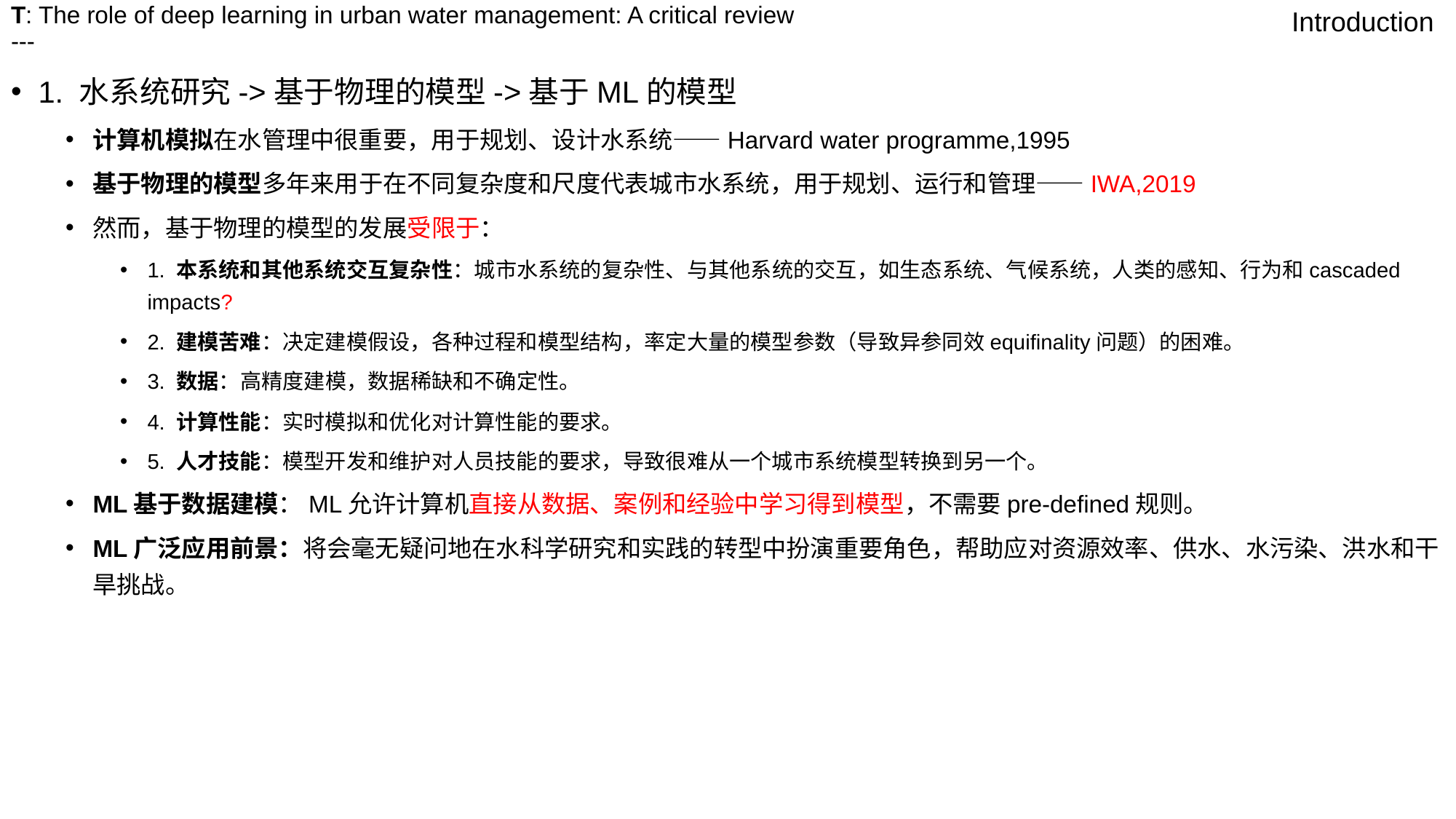

# T: The role of deep learning in urban water management: A critical review ---
Introduction
1. 水系统研究->基于物理的模型->基于ML的模型
计算机模拟在水管理中很重要，用于规划、设计水系统——Harvard water programme,1995
基于物理的模型多年来用于在不同复杂度和尺度代表城市水系统，用于规划、运行和管理——IWA,2019
然而，基于物理的模型的发展受限于：
1. 本系统和其他系统交互复杂性：城市水系统的复杂性、与其他系统的交互，如生态系统、气候系统，人类的感知、行为和cascaded impacts?
2. 建模苦难：决定建模假设，各种过程和模型结构，率定大量的模型参数（导致异参同效equifinality问题）的困难。
3. 数据：高精度建模，数据稀缺和不确定性。
4. 计算性能：实时模拟和优化对计算性能的要求。
5. 人才技能：模型开发和维护对人员技能的要求，导致很难从一个城市系统模型转换到另一个。
ML基于数据建模：ML允许计算机直接从数据、案例和经验中学习得到模型，不需要pre-defined规则。
ML广泛应用前景：将会毫无疑问地在水科学研究和实践的转型中扮演重要角色，帮助应对资源效率、供水、水污染、洪水和干旱挑战。